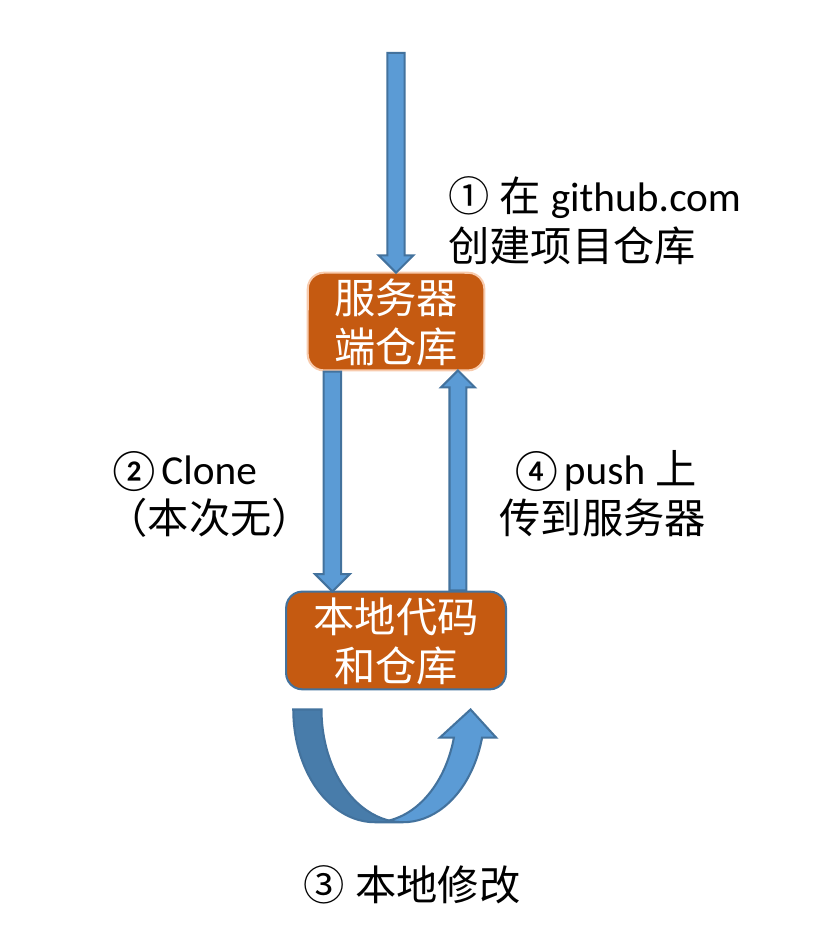

①在github.com创建项目仓库
服务器端仓库

④push上传到服务器
②Clone
（本次无）
本地代码和仓库

③本地修改